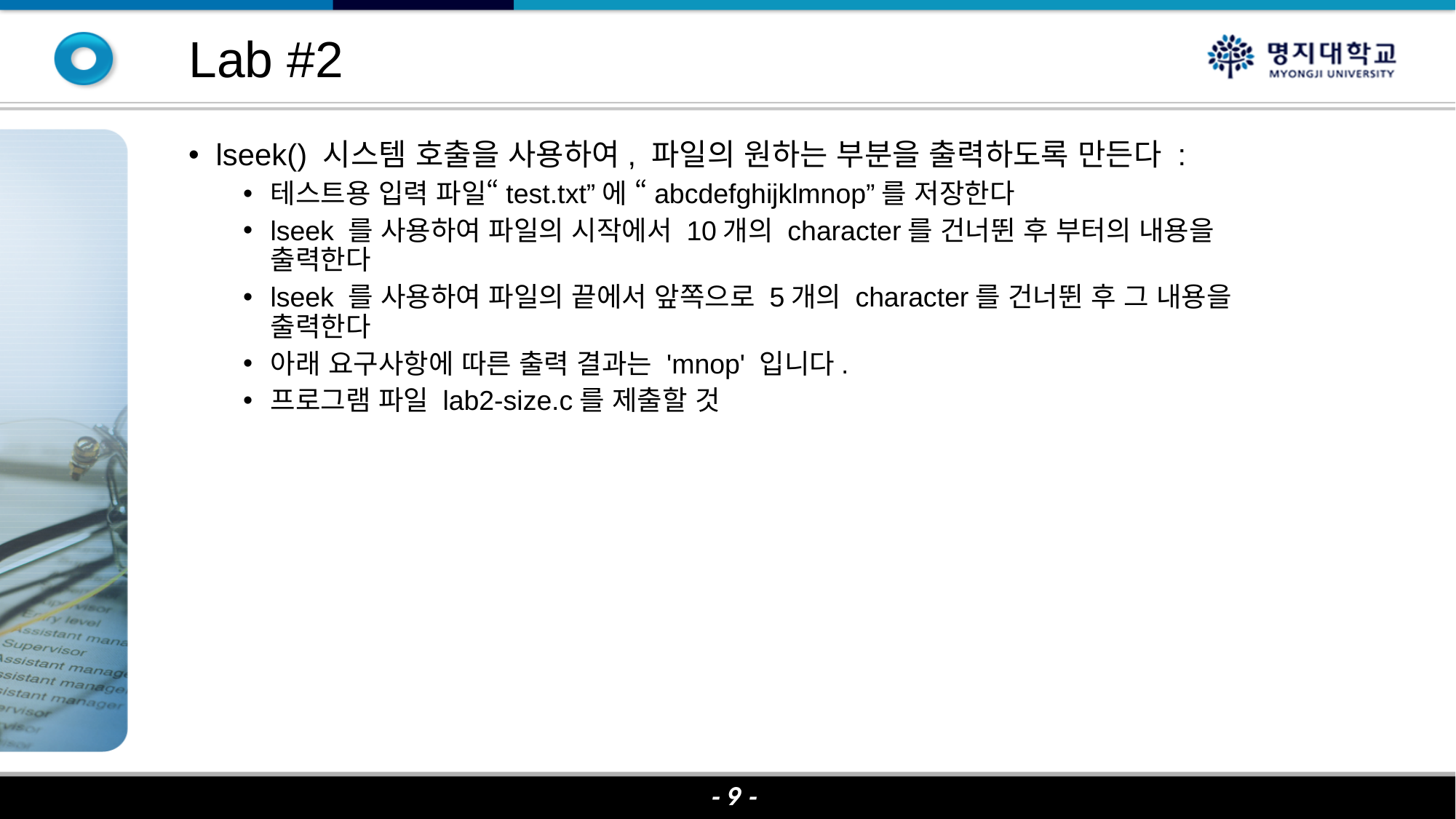

Lab #2
lseek() 시스템 호출을 사용하여, 파일의 원하는 부분을 출력하도록 만든다 :
테스트용 입력 파일“test.txt”에 “abcdefghijklmnop”를 저장한다
lseek 를 사용하여 파일의 시작에서 10개의 character를 건너뛴 후 부터의 내용을 출력한다
lseek 를 사용하여 파일의 끝에서 앞쪽으로 5개의 character를 건너뛴 후 그 내용을 출력한다
아래 요구사항에 따른 출력 결과는 'mnop' 입니다.
프로그램 파일 lab2-size.c를 제출할 것
- 9 -